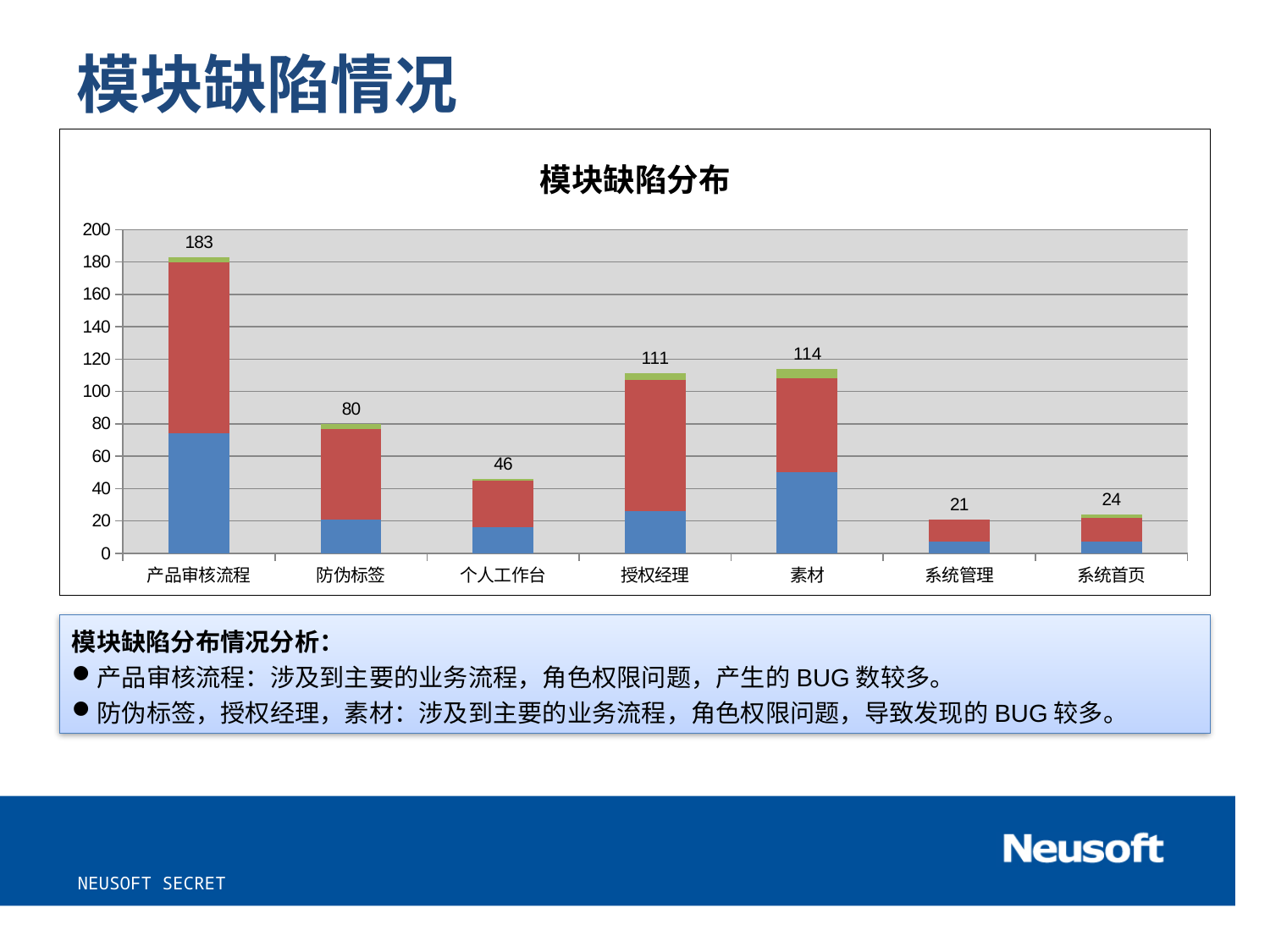

# 模块缺陷情况

### Chart: 模块缺陷分布

| Category | B | C | D | 总数 |
|---|---|---|---|---|
| 产品审核流程 | 74.0 | 106.0 | 3.0 | 183.0 |
| 防伪标签 | 21.0 | 56.0 | 3.0 | 80.0 |
| 个人工作台 | 16.0 | 29.0 | 1.0 | 46.0 |
| 授权经理 | 26.0 | 81.0 | 4.0 | 111.0 |
| 素材 | 50.0 | 58.0 | 6.0 | 114.0 |
| 系统管理 | 7.0 | 14.0 | None | 21.0 |
| 系统首页 | 7.0 | 15.0 | 2.0 | 24.0 |
模块缺陷分布情况分析：
产品审核流程：涉及到主要的业务流程，角色权限问题，产生的BUG数较多。
防伪标签，授权经理，素材：涉及到主要的业务流程，角色权限问题，导致发现的BUG较多。